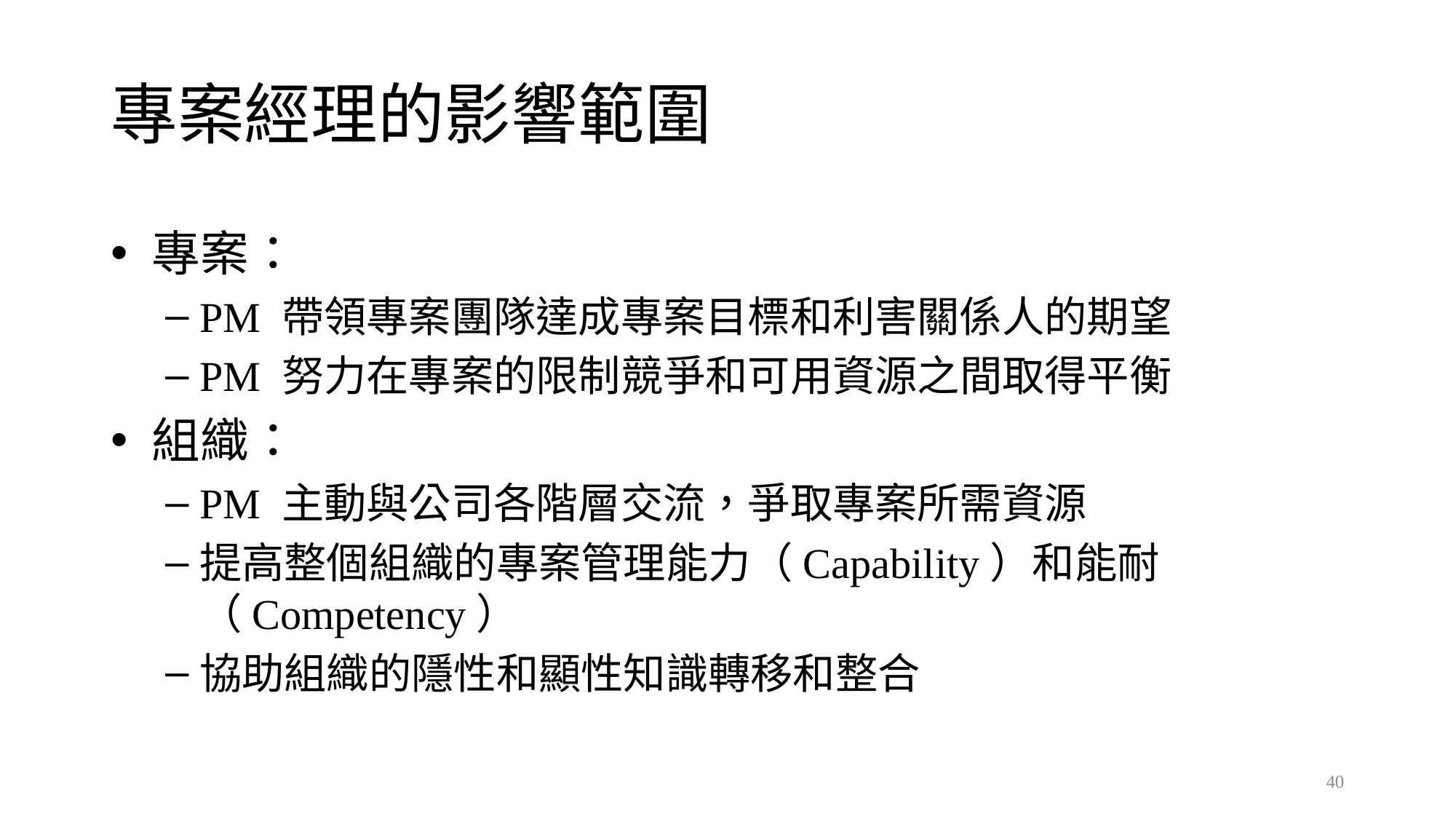

# 專案經理的影響範圍
專案：
PM 帶領專案團隊達成專案目標和利害關係人的期望
PM 努力在專案的限制競爭和可用資源之間取得平衡
組織：
PM 主動與公司各階層交流，爭取專案所需資源
提高整個組織的專案管理能力（Capability）和能耐（Competency）
協助組織的隱性和顯性知識轉移和整合

40